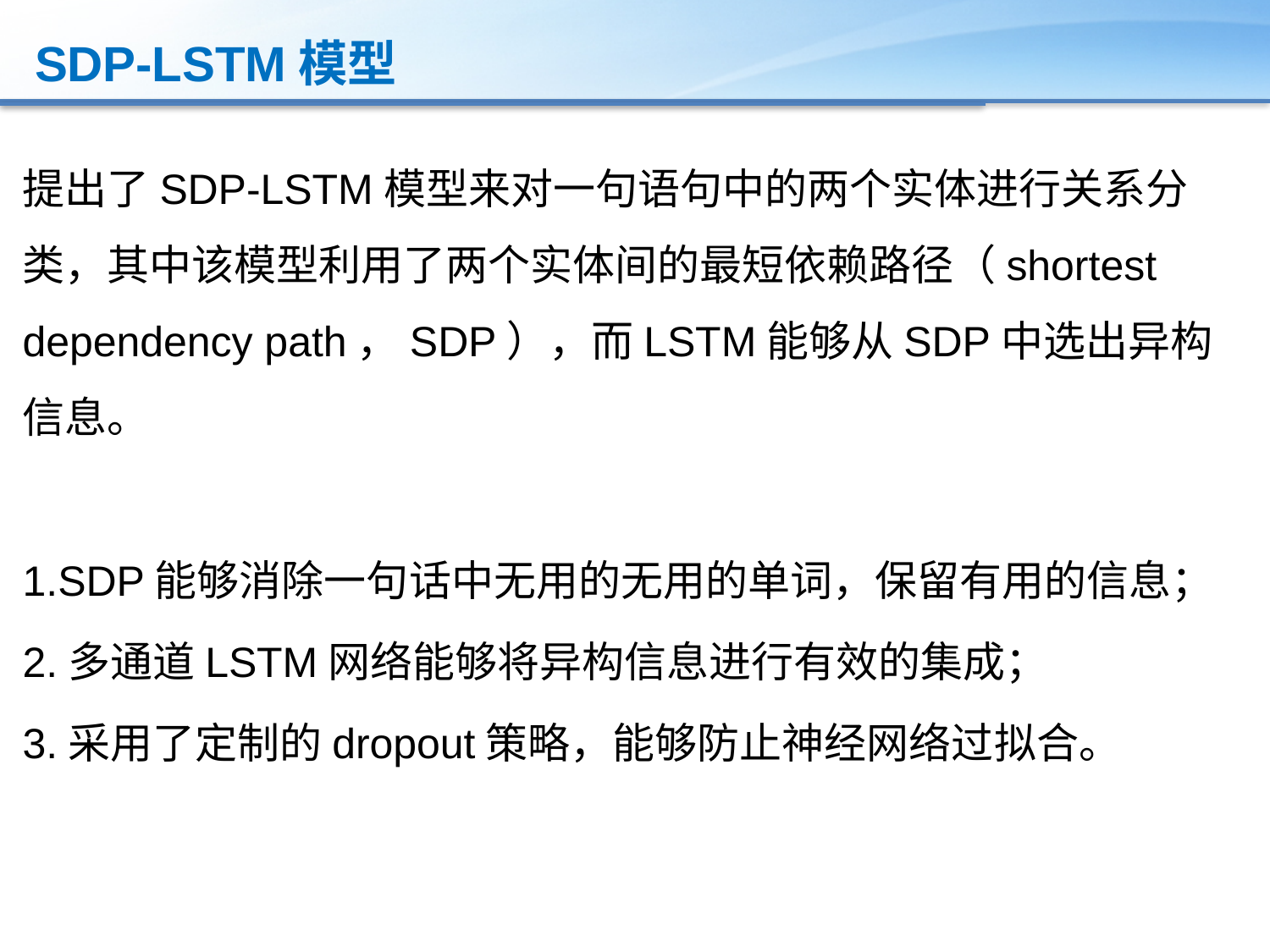

SDP-LSTM模型
提出了SDP-LSTM模型来对一句语句中的两个实体进行关系分类，其中该模型利用了两个实体间的最短依赖路径（shortest dependency path，SDP），而LSTM能够从SDP中选出异构信息。

1.SDP能够消除一句话中无用的无用的单词，保留有用的信息；
2.多通道LSTM网络能够将异构信息进行有效的集成；
3.采用了定制的dropout策略，能够防止神经网络过拟合。